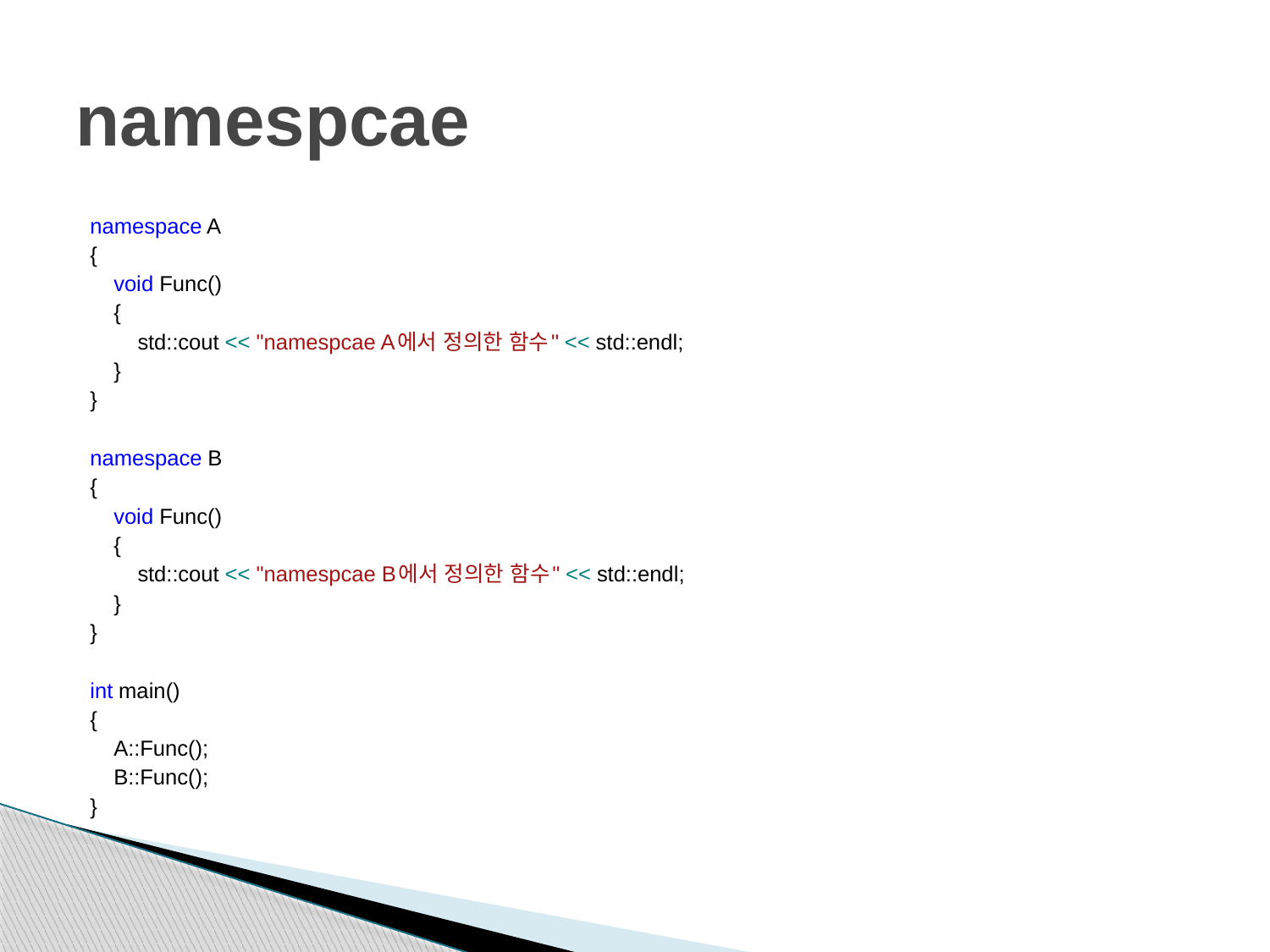

# namespcae
namespace A
{
    void Func()
    {
        std::cout << "namespcae A에서 정의한 함수" << std::endl;
    }
}

namespace B
{
    void Func()
    {
        std::cout << "namespcae B에서 정의한 함수" << std::endl;
    }
}

int main()
{
    A::Func();
    B::Func();
}